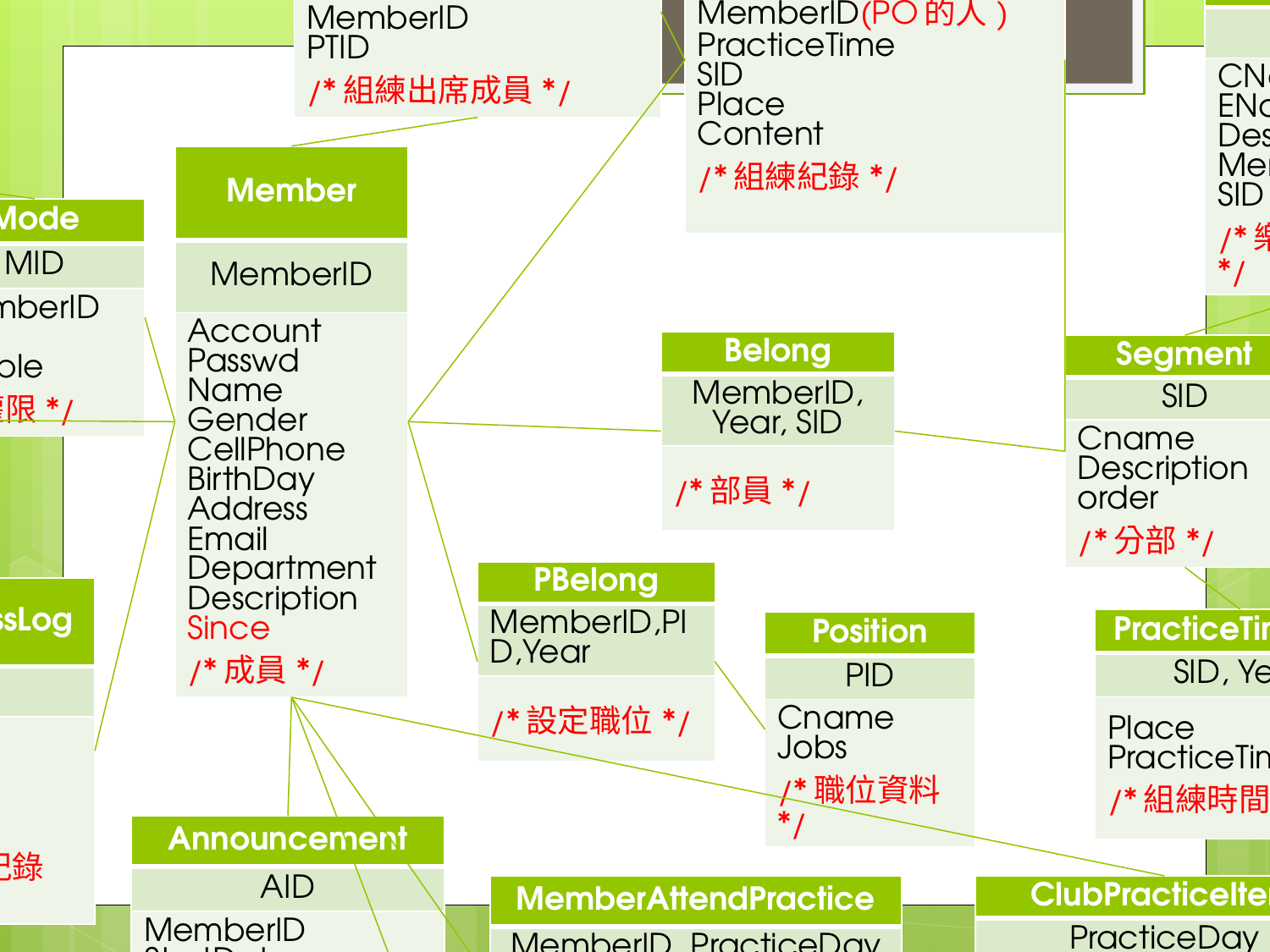

| PracticeLog |
| --- |
| PTID |
| MemberID(PO的人) PracticeTime SID Place Content /\*組練紀錄\*/ |
| MemberPracticeLog |
| --- |
| MPID |
| MemberID PTID /\*組練出席成員\*/ |
| Instrument |
| --- |
| IID |
| CName EName Description Memo SID /\*樂器介紹\*/ |
| Group |
| --- |
| GID |
| Description /\*權限\*/ |
| Member |
| --- |
| MemberID |
| Account Passwd Name Gender CellPhone BirthDay Address Email Department Description Since /\*成員\*/ |
| Mode |
| --- |
| MID |
| MemberID GID Enable /\*權限\*/ |
| History |
| --- |
| HID |
| MemberID Description ChangeTime /\*社團歷史\*/ |
| Belong |
| --- |
| MemberID, Year, SID |
| /\*部員\*/ |
| Segment |
| --- |
| SID |
| Cname Description order /\*分部\*/ |
| PBelong |
| --- |
| MemberID,PID,Year |
| /\*設定職位\*/ |
| ChangePassLog |
| --- |
| CID |
| MemberID IP TheTime OldPasswd /\*密碼變換紀錄\*/ |
| PracticeTimeLog |
| --- |
| SID, Year |
| Place PracticeTime /\*組練時間\*/ |
| Position |
| --- |
| PID |
| Cname Jobs /\*職位資料\*/ |
| Announcement |
| --- |
| AID |
| MemberID StartDate EndDate CID Content Title Contact /\*公告\*/ |
| MemberAttendPractice |
| --- |
| MemberID, PracticeDay |
| Attend Why /\*團練出席成員\*/ |
| ClubPracticeItem |
| --- |
| PracticeDay |
| MemberID(PO的人) NoticeDay Plase PraticeContent Announcement /\*團練通知,紀錄\*/ |
| Class |
| --- |
| CID |
| Name /\*公告類別\*/ |
| MemberClubPractice |
| --- |
| MemberID, PracticeDay |
| Attend /\*團練出席成員\*/ |